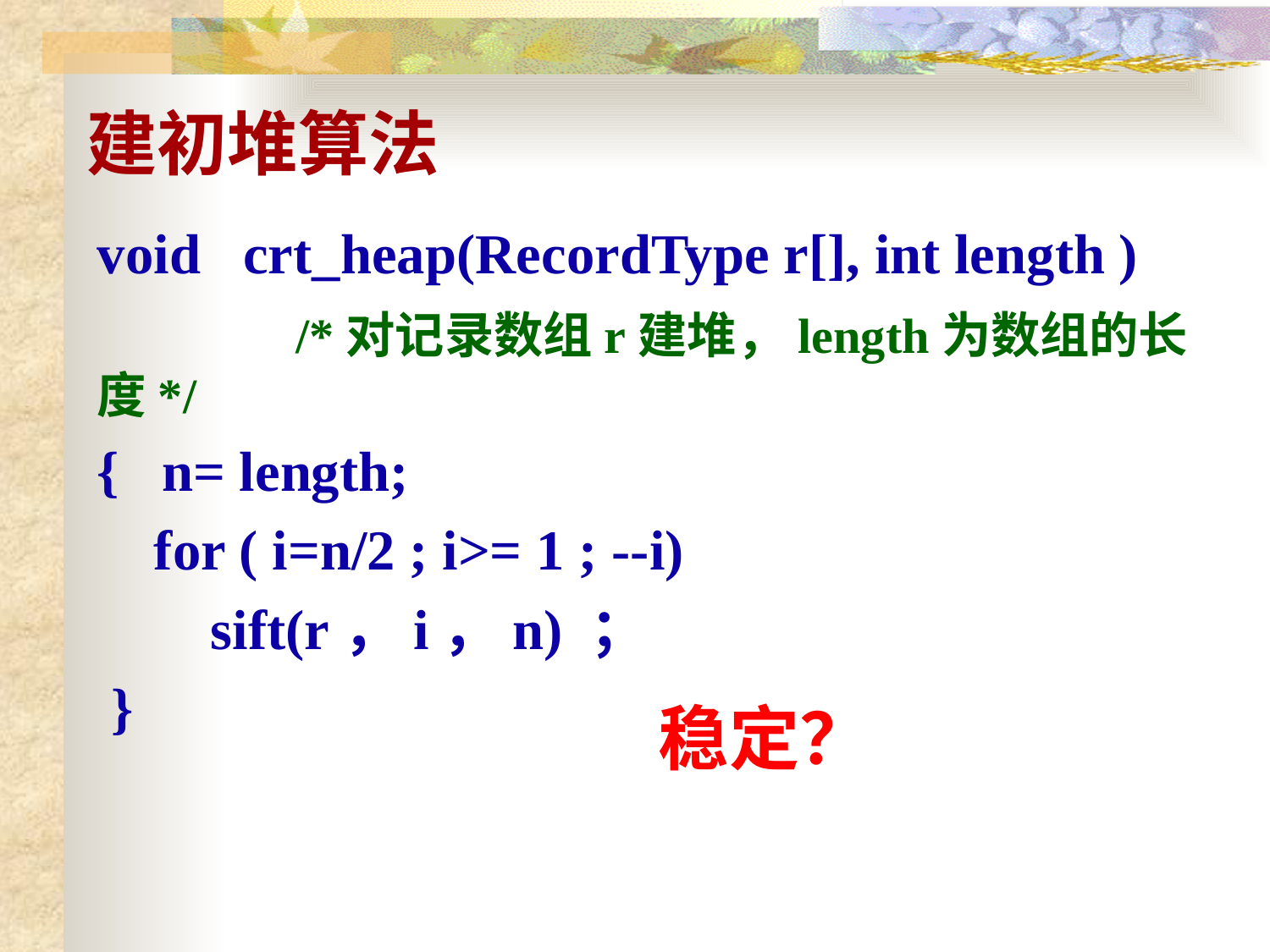

# 建初堆算法
void   crt_heap(RecordType r[], int length )
              /*对记录数组r建堆，length为数组的长度*/
{   n= length;
    for ( i=n/2 ; i>= 1 ; --i)
        sift(r，i，n) ；
 }
稳定？